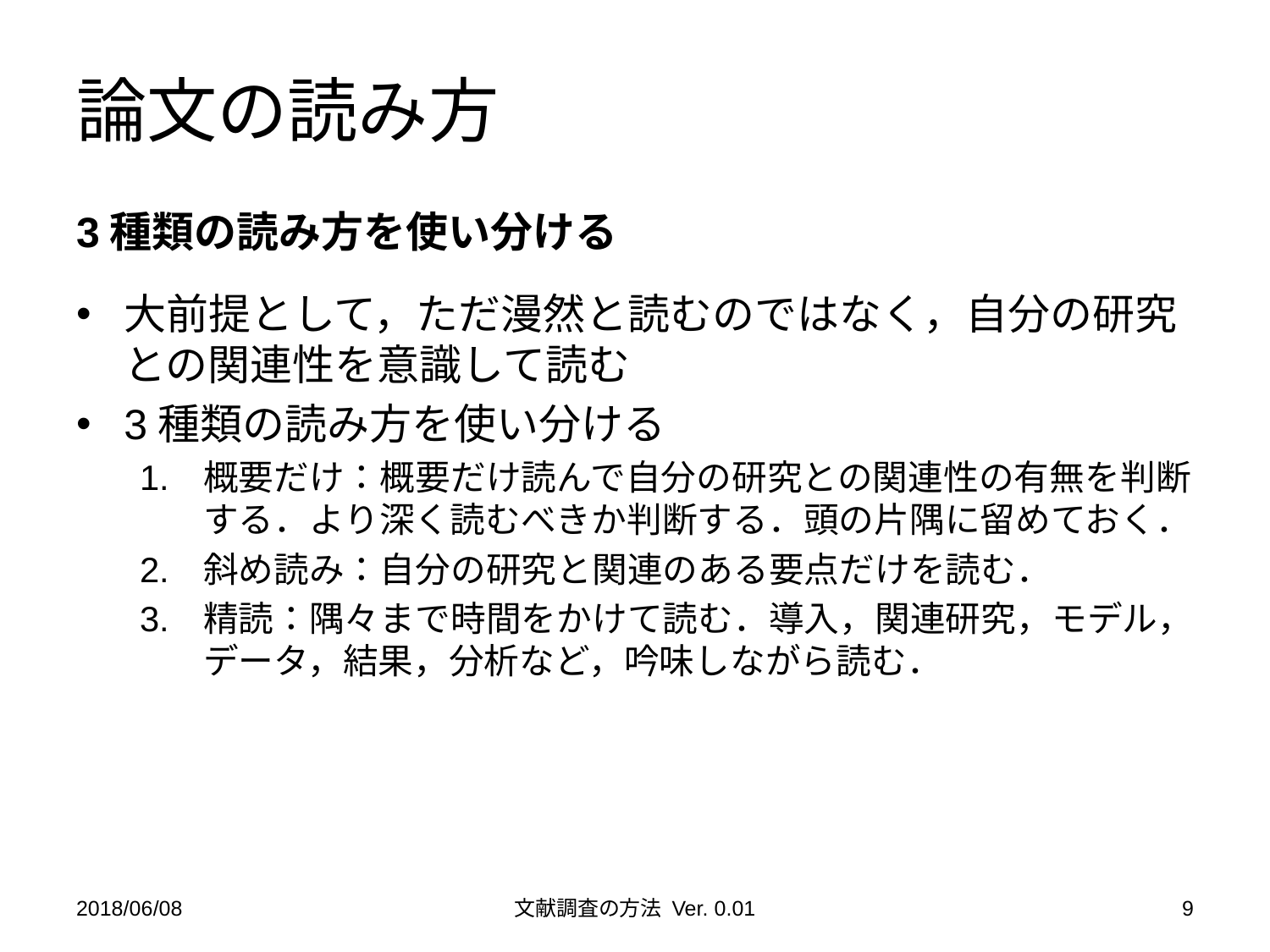

# 論文の読み方
3種類の読み方を使い分ける
大前提として，ただ漫然と読むのではなく，自分の研究との関連性を意識して読む
3種類の読み方を使い分ける
概要だけ：概要だけ読んで自分の研究との関連性の有無を判断する．より深く読むべきか判断する．頭の片隅に留めておく．
斜め読み：自分の研究と関連のある要点だけを読む．
精読：隅々まで時間をかけて読む．導入，関連研究，モデル，データ，結果，分析など，吟味しながら読む．

2018/06/08
文献調査の方法 Ver. 0.01
9